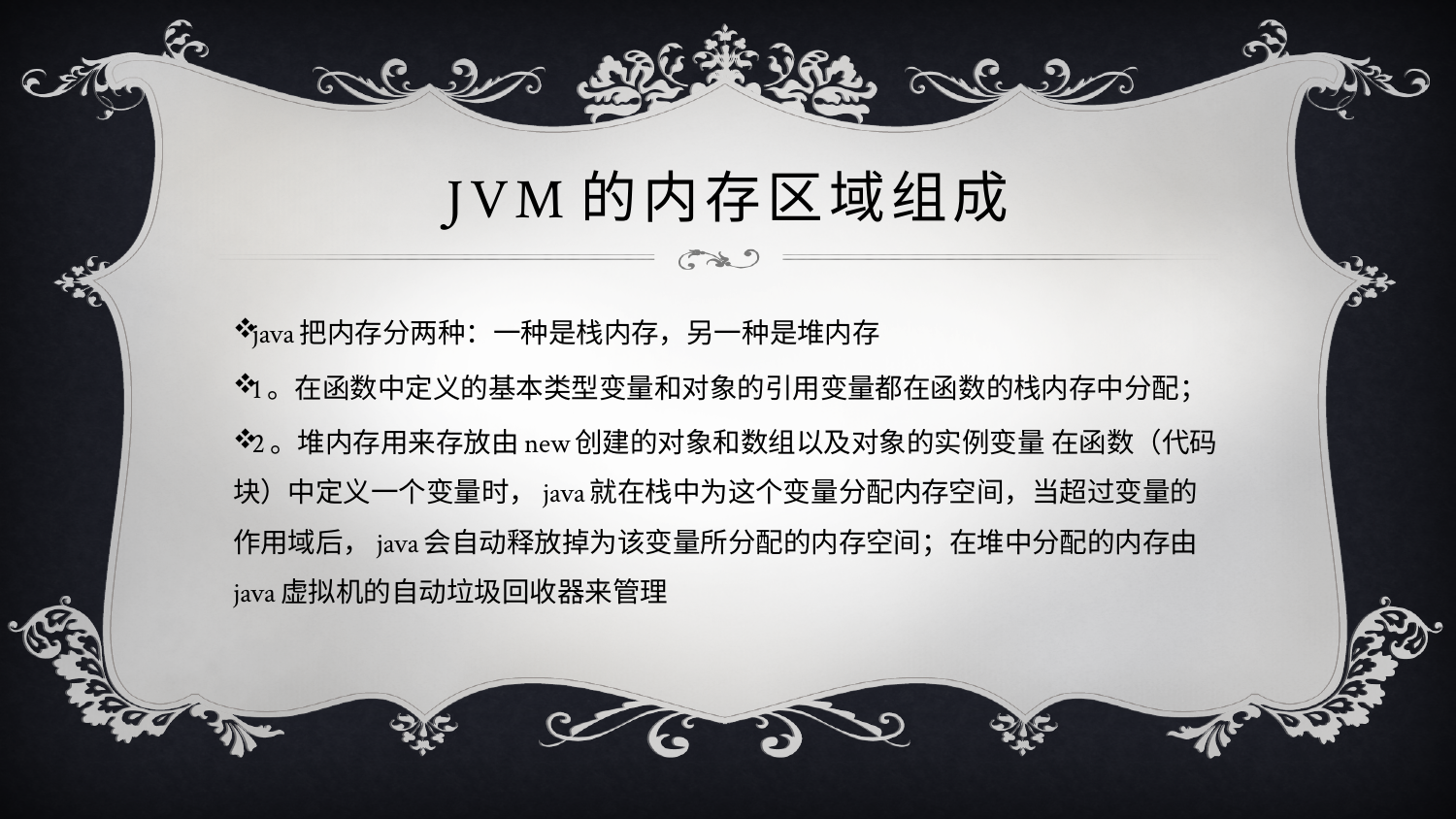

# JVM的内存区域组成
java把内存分两种：一种是栈内存，另一种是堆内存
1。在函数中定义的基本类型变量和对象的引用变量都在函数的栈内存中分配；
2。堆内存用来存放由new创建的对象和数组以及对象的实例变量 在函数（代码块）中定义一个变量时，java就在栈中为这个变量分配内存空间，当超过变量的作用域后，java会自动释放掉为该变量所分配的内存空间；在堆中分配的内存由java虚拟机的自动垃圾回收器来管理